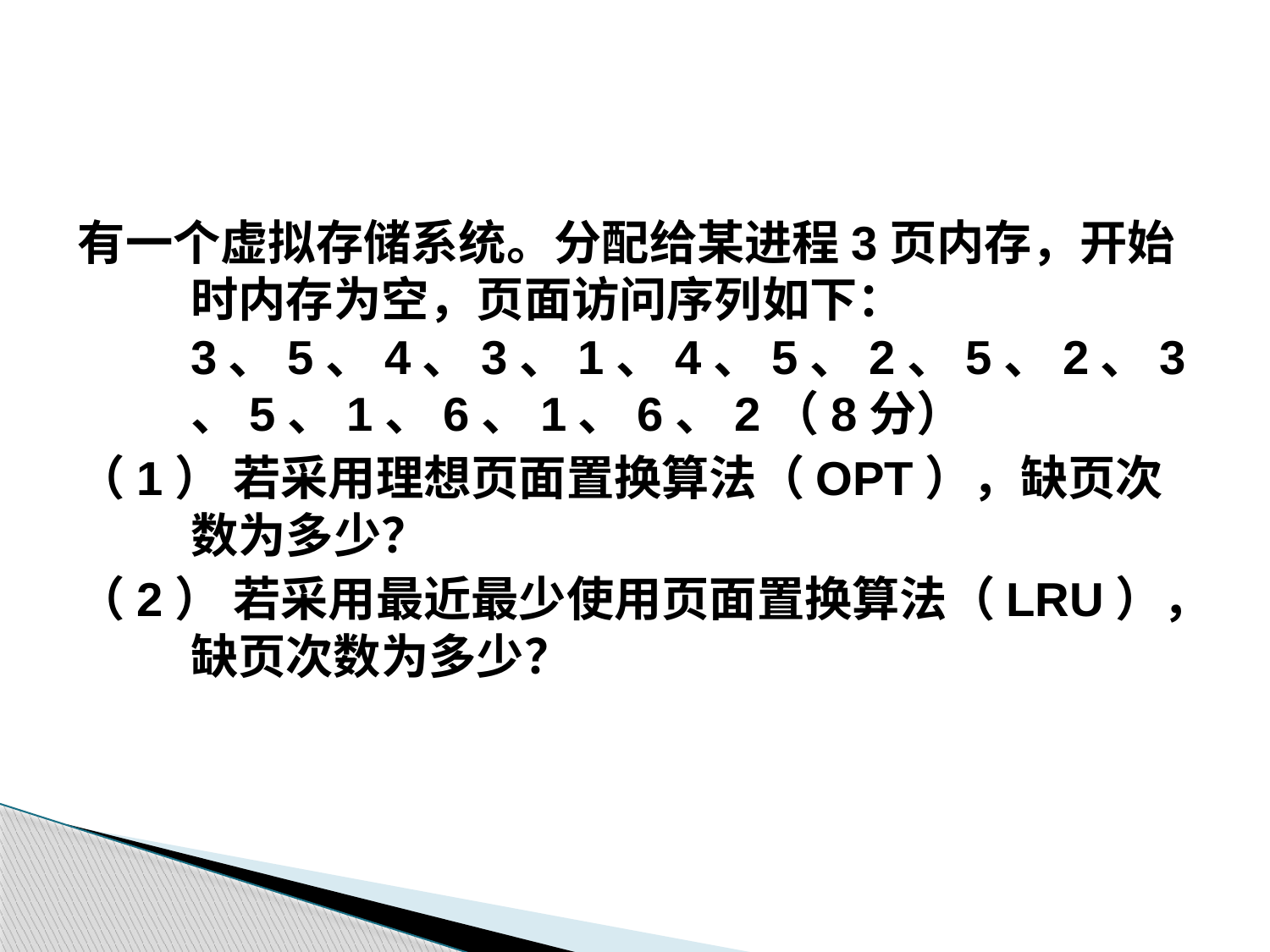

有一个虚拟存储系统。分配给某进程3页内存，开始时内存为空，页面访问序列如下：3、5、4、3、1、4、5、2、5、2、3、5、1、6、1、6、2（8分）
（1） 若采用理想页面置换算法（OPT），缺页次数为多少？
（2） 若采用最近最少使用页面置换算法（LRU），缺页次数为多少？